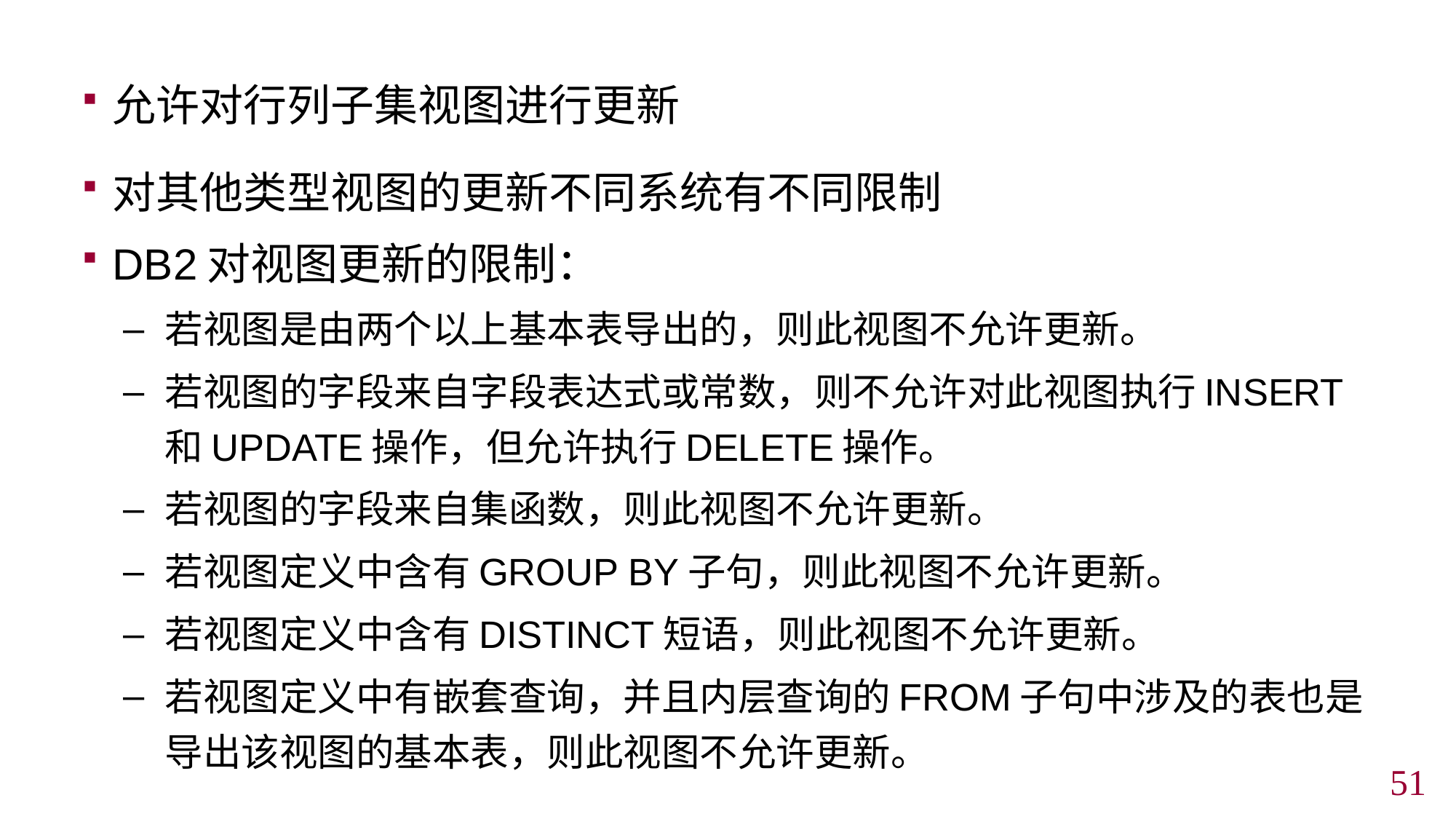

允许对行列子集视图进行更新
对其他类型视图的更新不同系统有不同限制
DB2对视图更新的限制：
若视图是由两个以上基本表导出的，则此视图不允许更新。
若视图的字段来自字段表达式或常数，则不允许对此视图执行INSERT和UPDATE操作，但允许执行DELETE操作。
若视图的字段来自集函数，则此视图不允许更新。
若视图定义中含有GROUP BY子句，则此视图不允许更新。
若视图定义中含有DISTINCT短语，则此视图不允许更新。
若视图定义中有嵌套查询，并且内层查询的FROM子句中涉及的表也是导出该视图的基本表，则此视图不允许更新。
51